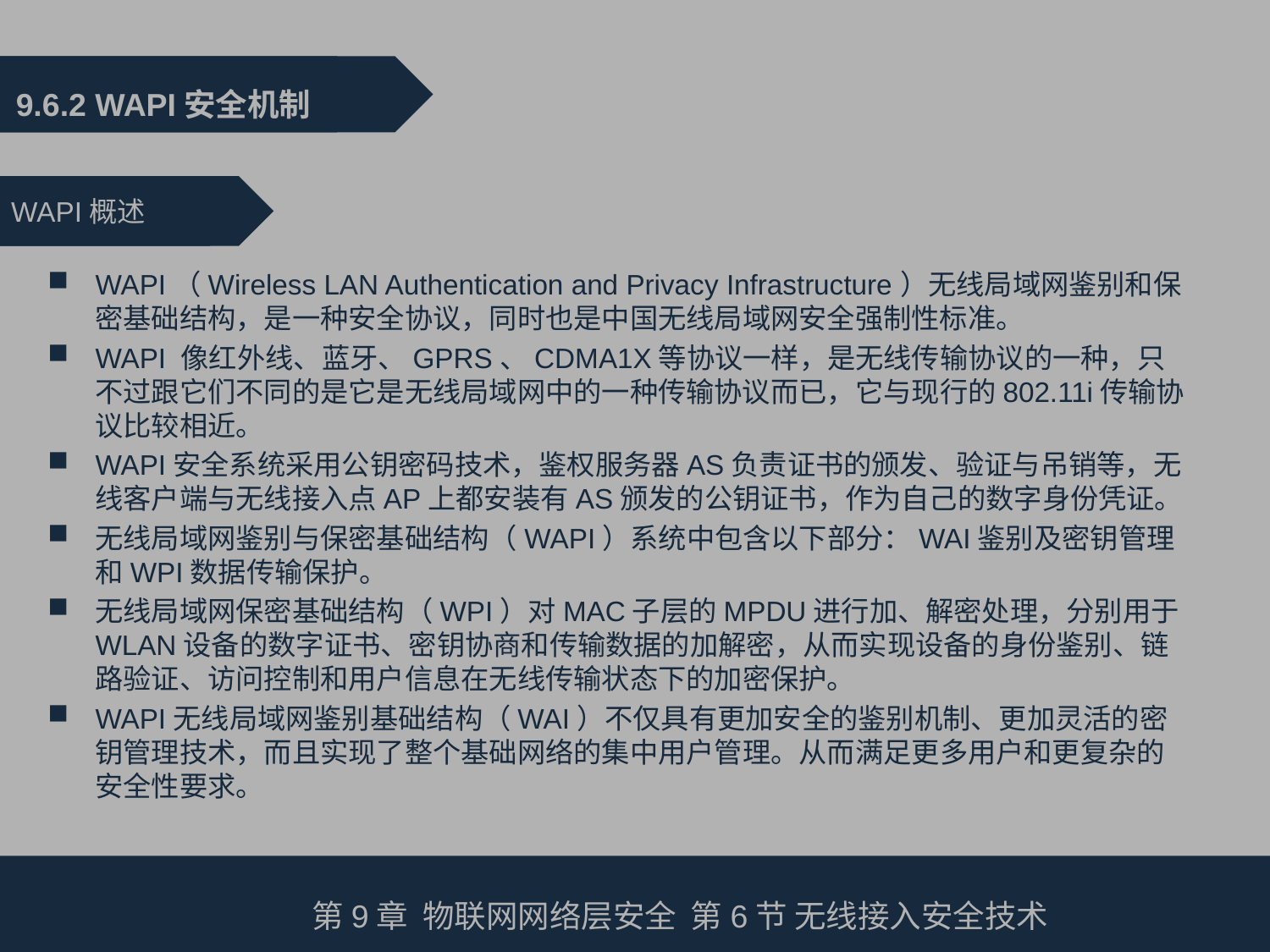

9.6.2 WAPI安全机制
WAPI概述
WAPI（Wireless LAN Authentication and Privacy Infrastructure）无线局域网鉴别和保密基础结构，是一种安全协议，同时也是中国无线局域网安全强制性标准。
WAPI 像红外线、蓝牙、GPRS、CDMA1X等协议一样，是无线传输协议的一种，只不过跟它们不同的是它是无线局域网中的一种传输协议而已，它与现行的802.11i传输协议比较相近。
WAPI安全系统采用公钥密码技术，鉴权服务器AS负责证书的颁发、验证与吊销等，无线客户端与无线接入点AP上都安装有AS颁发的公钥证书，作为自己的数字身份凭证。
无线局域网鉴别与保密基础结构（WAPI）系统中包含以下部分：WAI鉴别及密钥管理和WPI数据传输保护。
无线局域网保密基础结构（WPI）对MAC子层的MPDU进行加、解密处理，分别用于WLAN设备的数字证书、密钥协商和传输数据的加解密，从而实现设备的身份鉴别、链路验证、访问控制和用户信息在无线传输状态下的加密保护。
WAPI无线局域网鉴别基础结构（WAI）不仅具有更加安全的鉴别机制、更加灵活的密钥管理技术，而且实现了整个基础网络的集中用户管理。从而满足更多用户和更复杂的安全性要求。

第9章  物联网网络层安全  第6节 无线接入安全技术